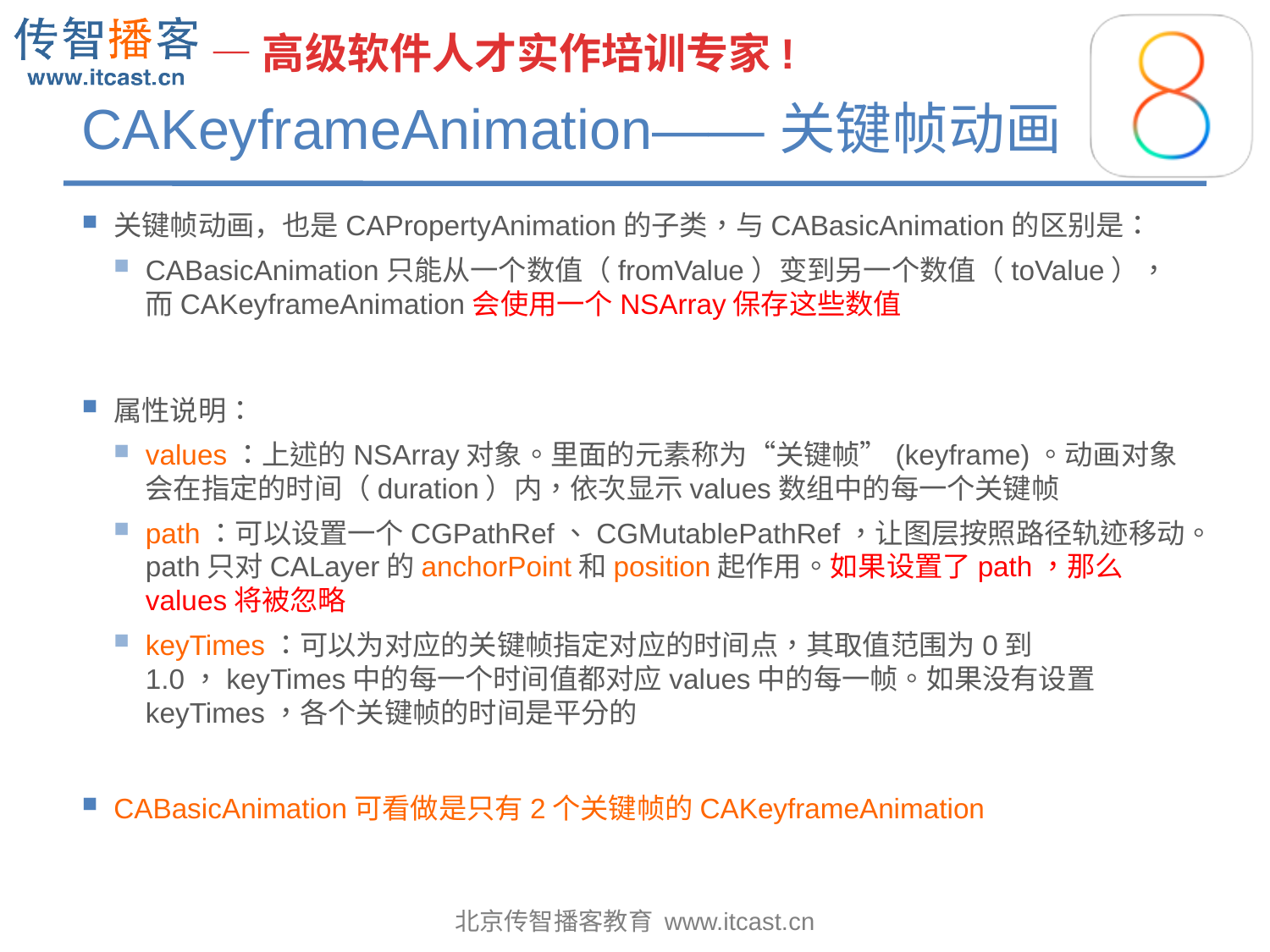

# CAKeyframeAnimation——关键帧动画
关键帧动画，也是CAPropertyAnimation的子类，与CABasicAnimation的区别是：
CABasicAnimation只能从一个数值（fromValue）变到另一个数值（toValue），而CAKeyframeAnimation会使用一个NSArray保存这些数值

属性说明：
values：上述的NSArray对象。里面的元素称为“关键帧”(keyframe)。动画对象会在指定的时间（duration）内，依次显示values数组中的每一个关键帧
path：可以设置一个CGPathRef、CGMutablePathRef，让图层按照路径轨迹移动。path只对CALayer的anchorPoint和position起作用。如果设置了path，那么values将被忽略
keyTimes：可以为对应的关键帧指定对应的时间点，其取值范围为0到1.0，keyTimes中的每一个时间值都对应values中的每一帧。如果没有设置keyTimes，各个关键帧的时间是平分的

CABasicAnimation可看做是只有2个关键帧的CAKeyframeAnimation